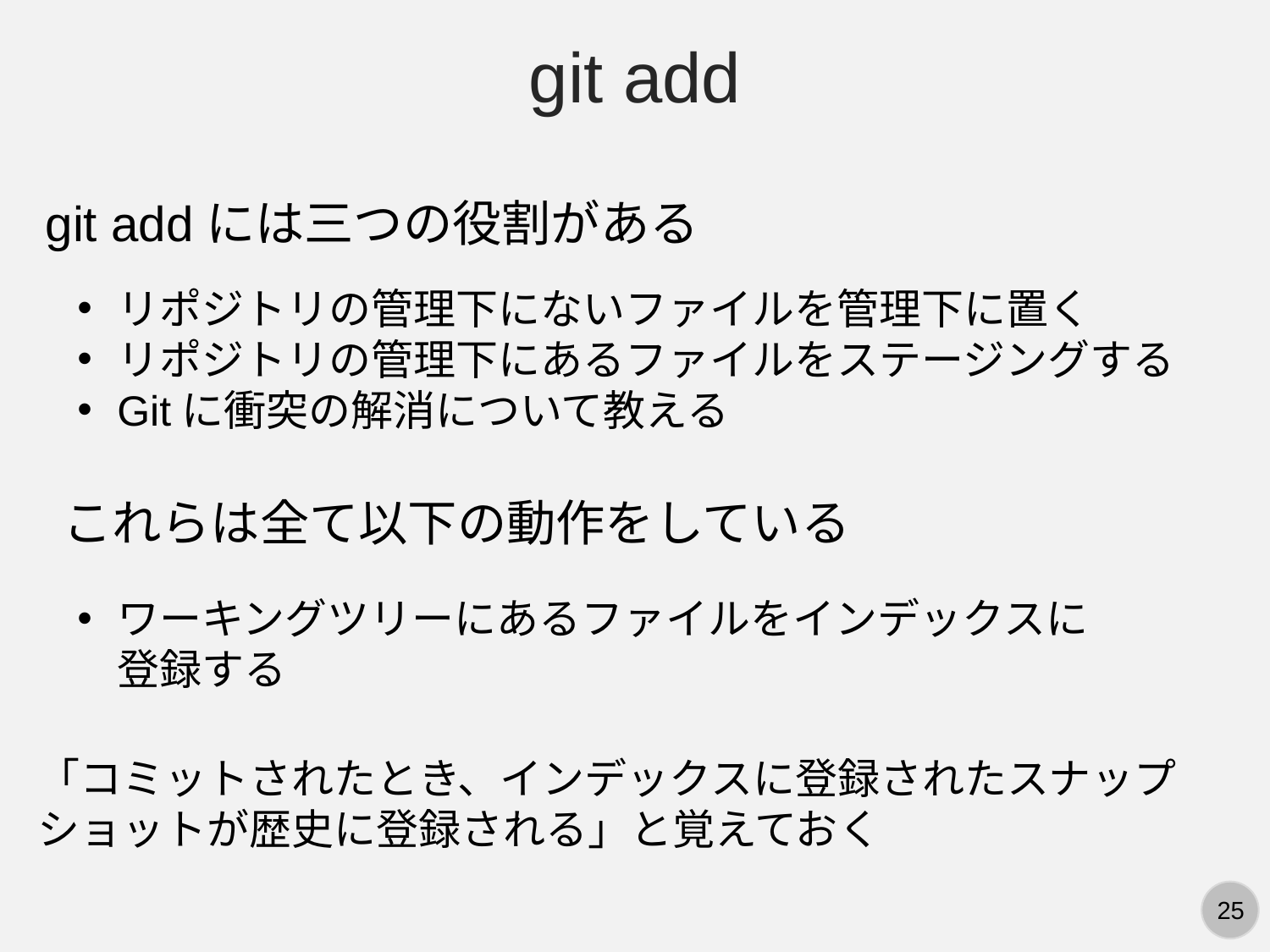

git add
git addには三つの役割がある
リポジトリの管理下にないファイルを管理下に置く
リポジトリの管理下にあるファイルをステージングする
Gitに衝突の解消について教える
これらは全て以下の動作をしている
ワーキングツリーにあるファイルをインデックスに登録する
「コミットされたとき、インデックスに登録されたスナップショットが歴史に登録される」と覚えておく